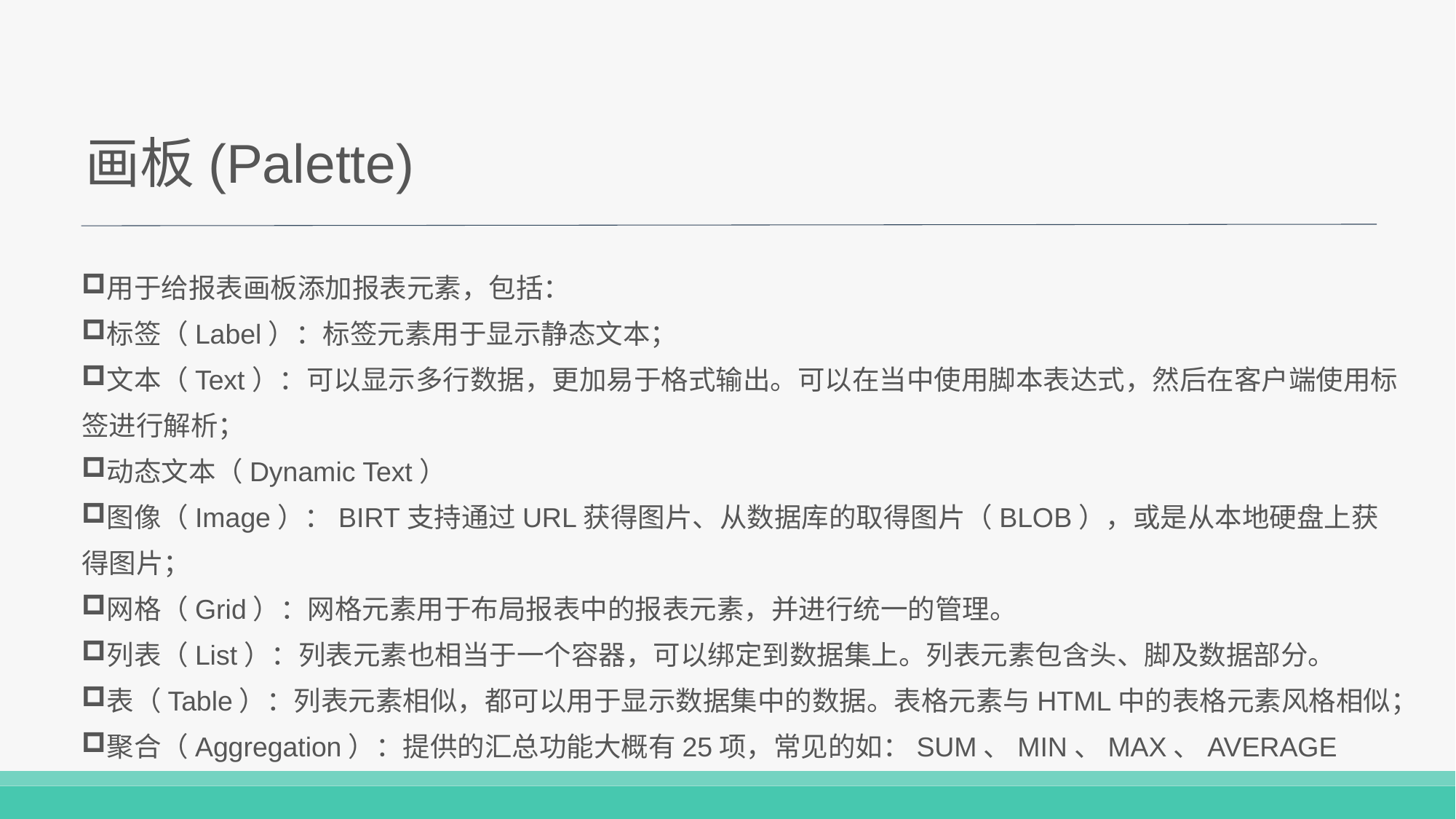

画板(Palette)
用于给报表画板添加报表元素，包括：
标签（Label）：标签元素用于显示静态文本；
文本（Text）：可以显示多行数据，更加易于格式输出。可以在当中使用脚本表达式，然后在客户端使用标签进行解析；
动态文本（Dynamic Text）
图像（Image）：BIRT支持通过URL获得图片、从数据库的取得图片（BLOB），或是从本地硬盘上获得图片；
网格（Grid）：网格元素用于布局报表中的报表元素，并进行统一的管理。
列表（List）：列表元素也相当于一个容器，可以绑定到数据集上。列表元素包含头、脚及数据部分。
表（Table）：列表元素相似，都可以用于显示数据集中的数据。表格元素与HTML中的表格元素风格相似；
聚合（Aggregation）：提供的汇总功能大概有25项，常见的如：SUM、MIN、MAX、AVERAGE